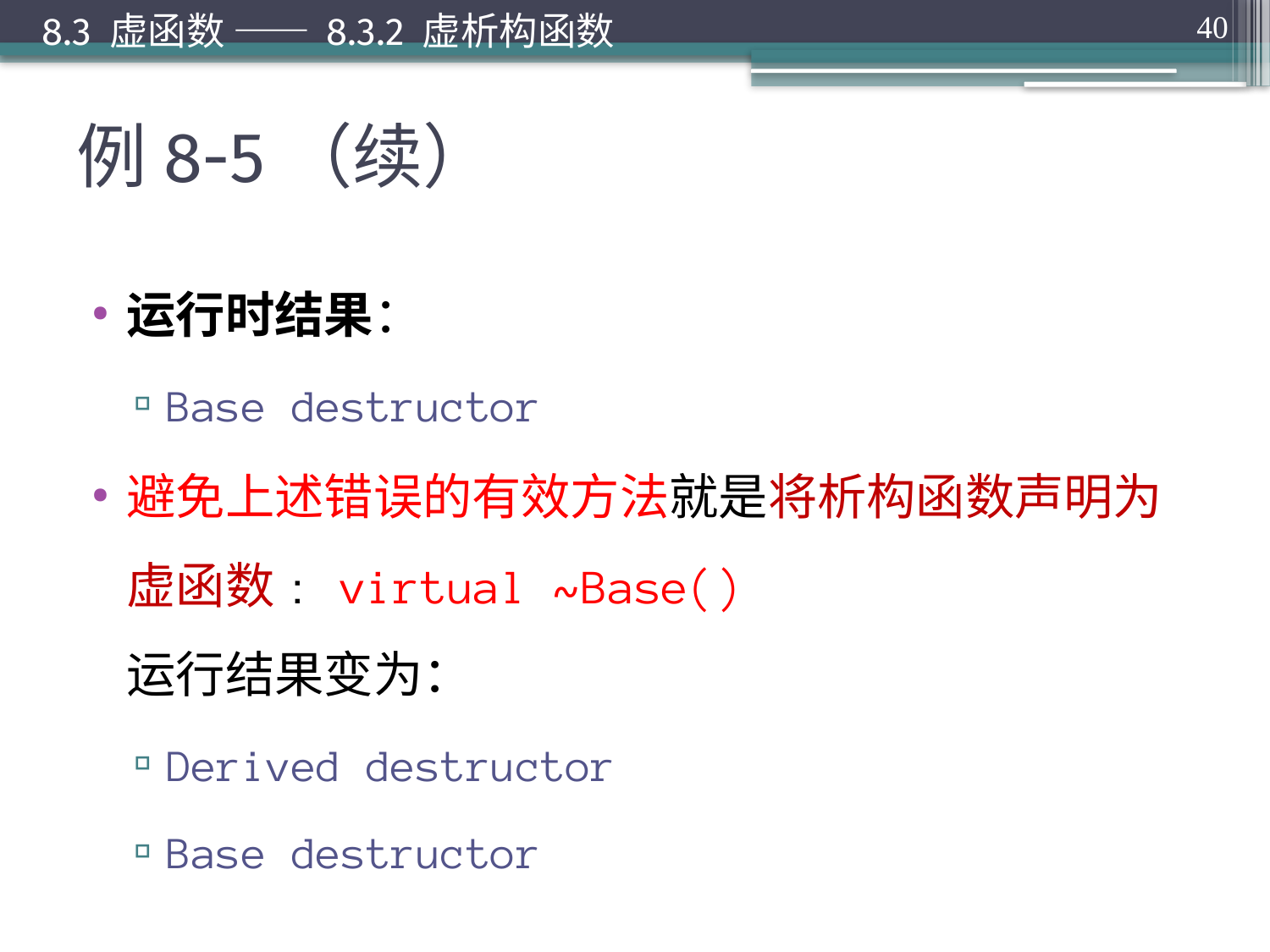

8.3 虚函数 —— 8.3.2 虚析构函数
40
# 例8-5（续）
运行时结果：
Base destructor
避免上述错误的有效方法就是将析构函数声明为虚函数: virtual ~Base()
运行结果变为：
Derived destructor
Base destructor